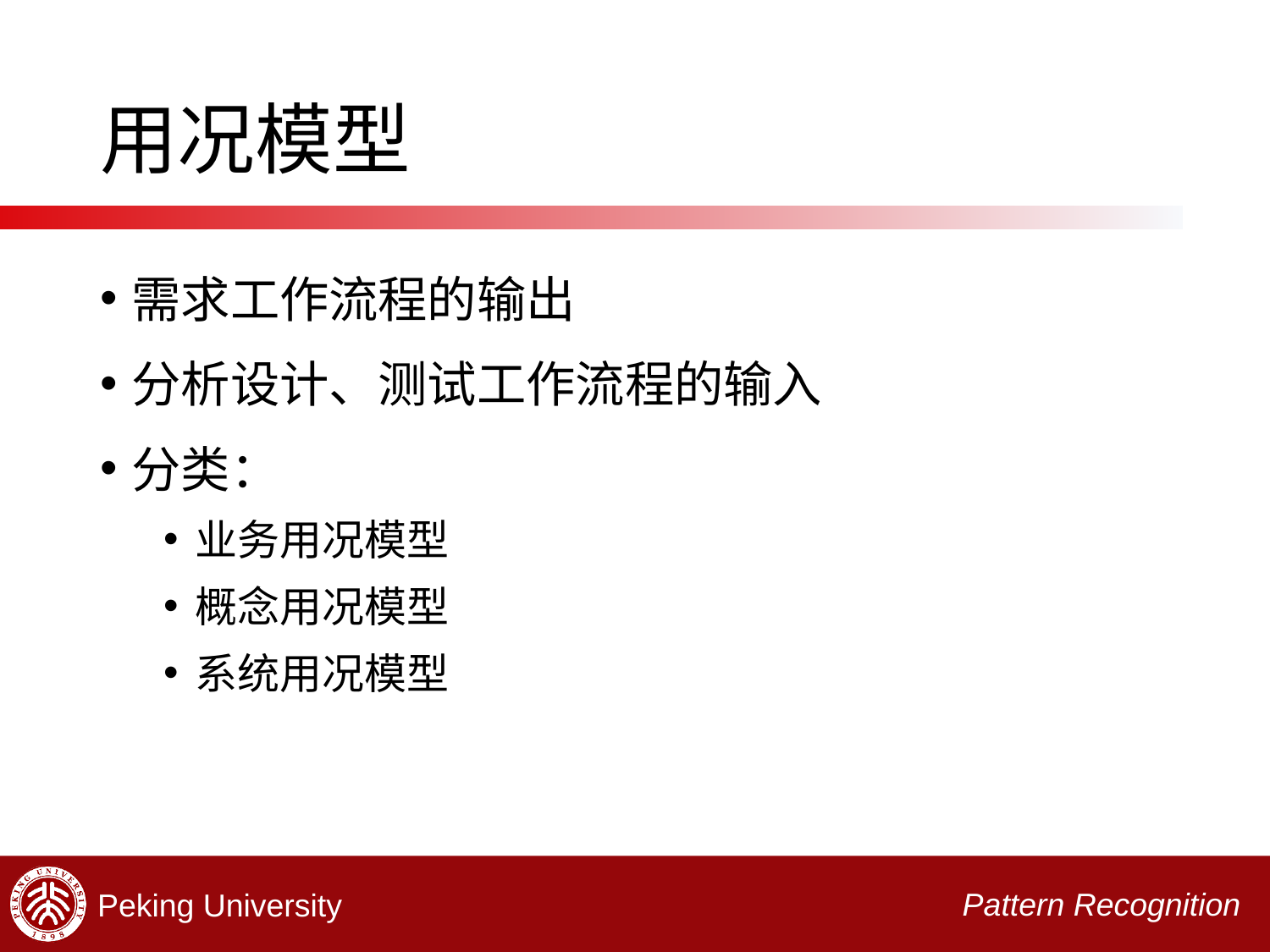

# 用况模型
需求工作流程的输出
分析设计、测试工作流程的输入
分类：
业务用况模型
概念用况模型
系统用况模型